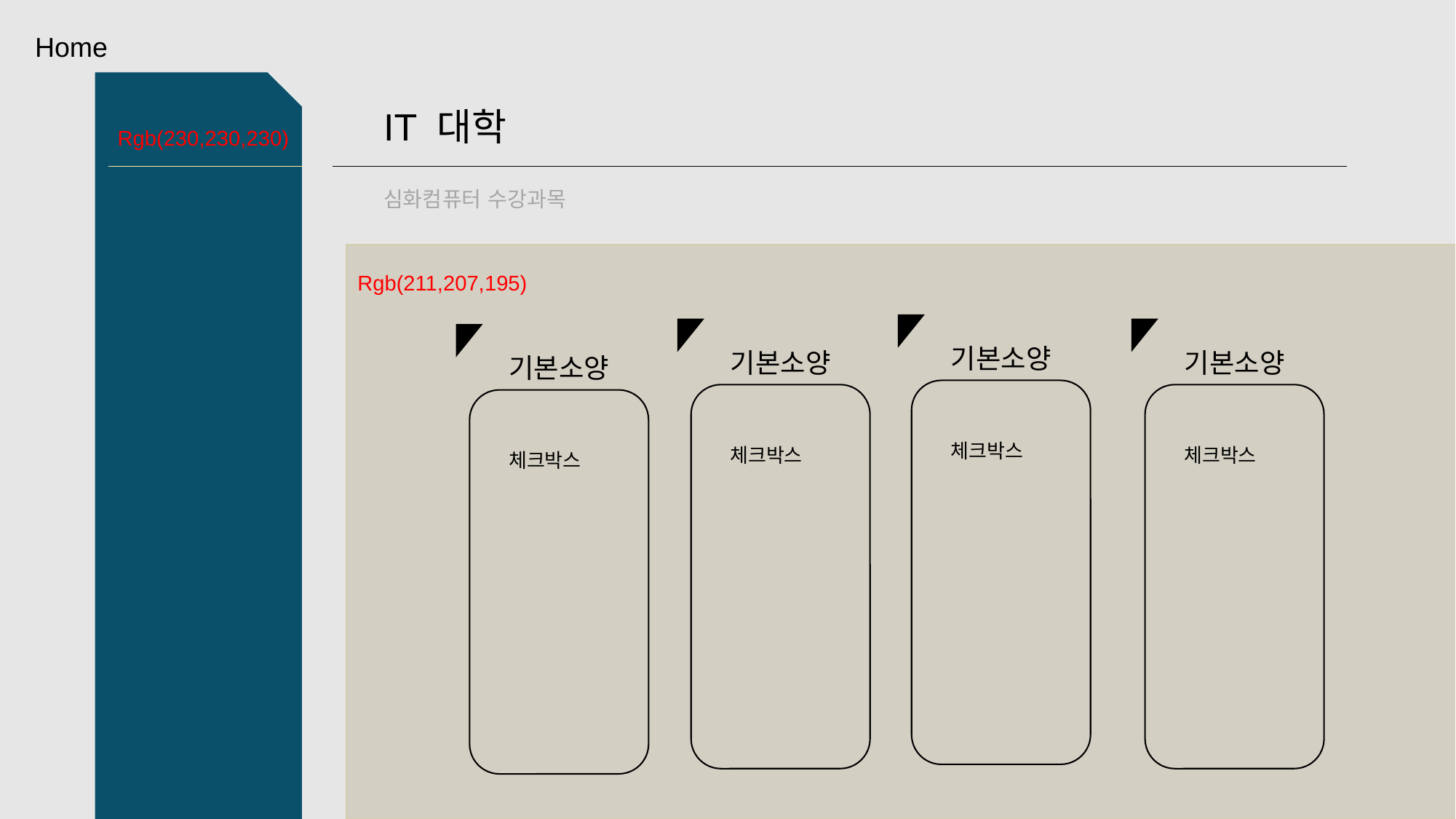

Home

IT 대학
Rgb(230,230,230)
심화컴퓨터 수강과목

Rgb(211,207,195)

기본소양

체크박스

기본소양

체크박스

기본소양

체크박스

기본소양

체크박스